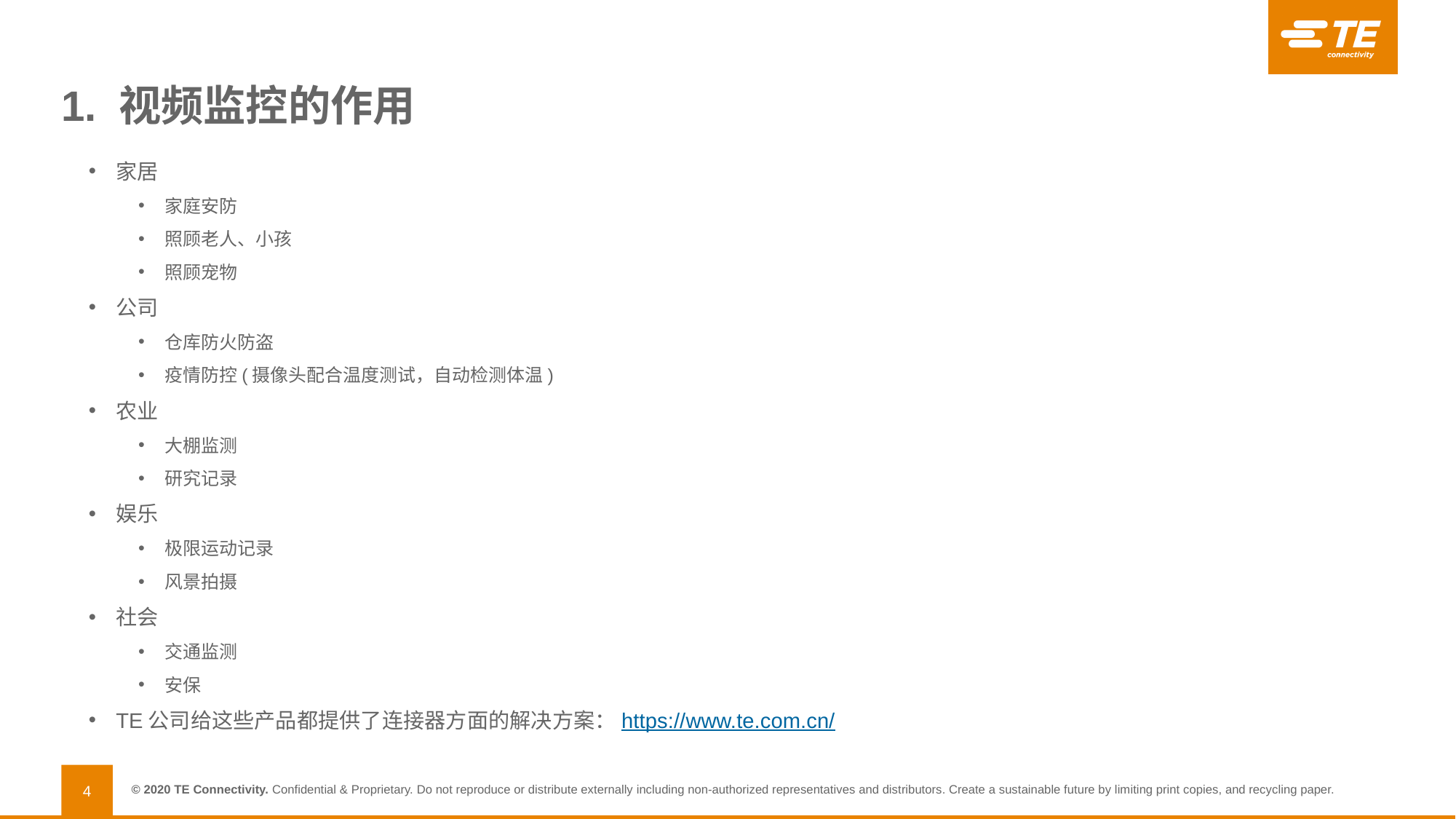

# 1. 视频监控的作用
家居
家庭安防
照顾老人、小孩
照顾宠物
公司
仓库防火防盗
疫情防控(摄像头配合温度测试，自动检测体温)
农业
大棚监测
研究记录
娱乐
极限运动记录
风景拍摄
社会
交通监测
安保
TE公司给这些产品都提供了连接器方面的解决方案：https://www.te.com.cn/

4